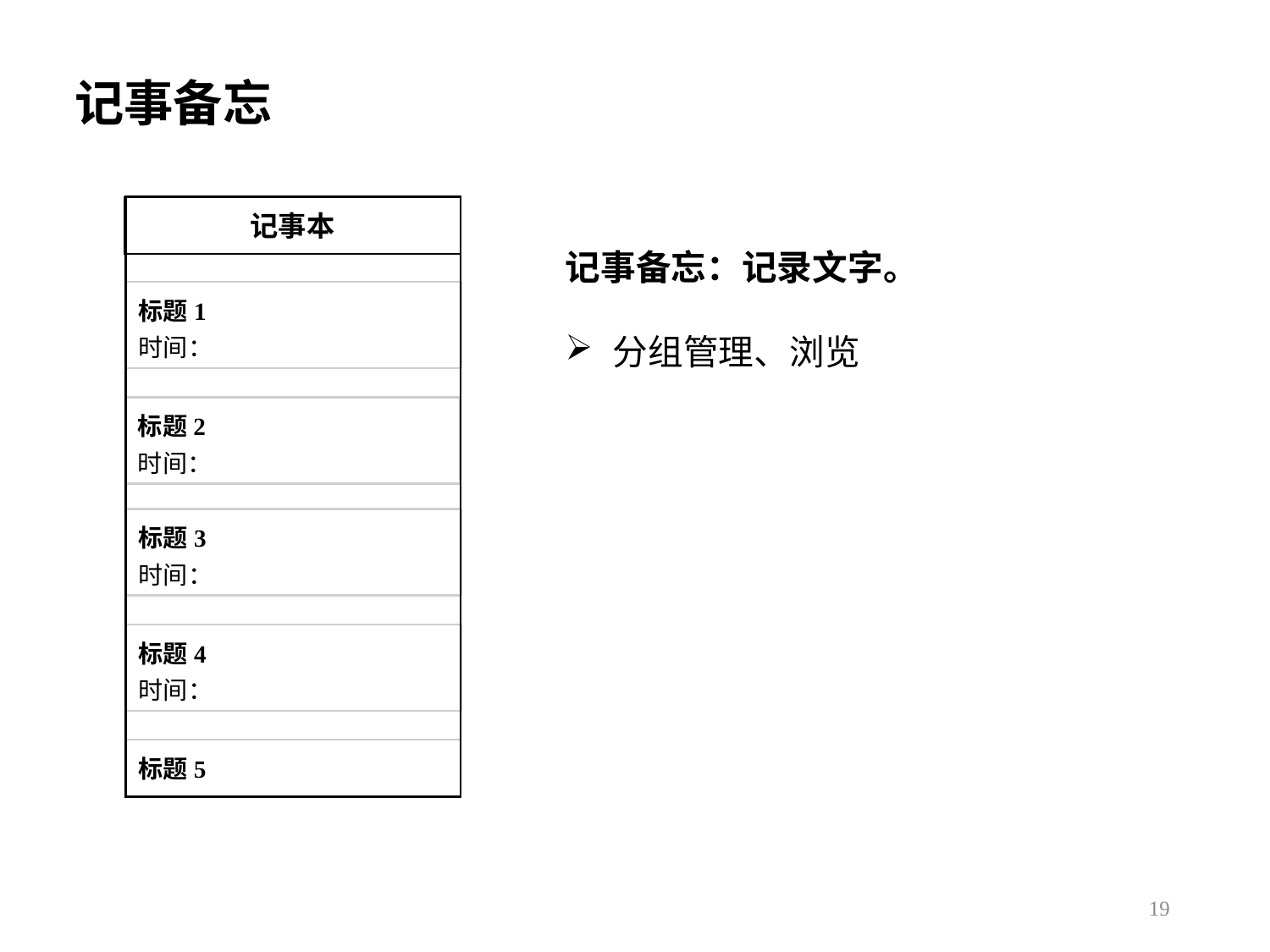

# 记事备忘
记事本
记事备忘：记录文字。
分组管理、浏览

标题1
时间：
标题2
时间：
标题3
时间：
标题4
时间：
标题5
19